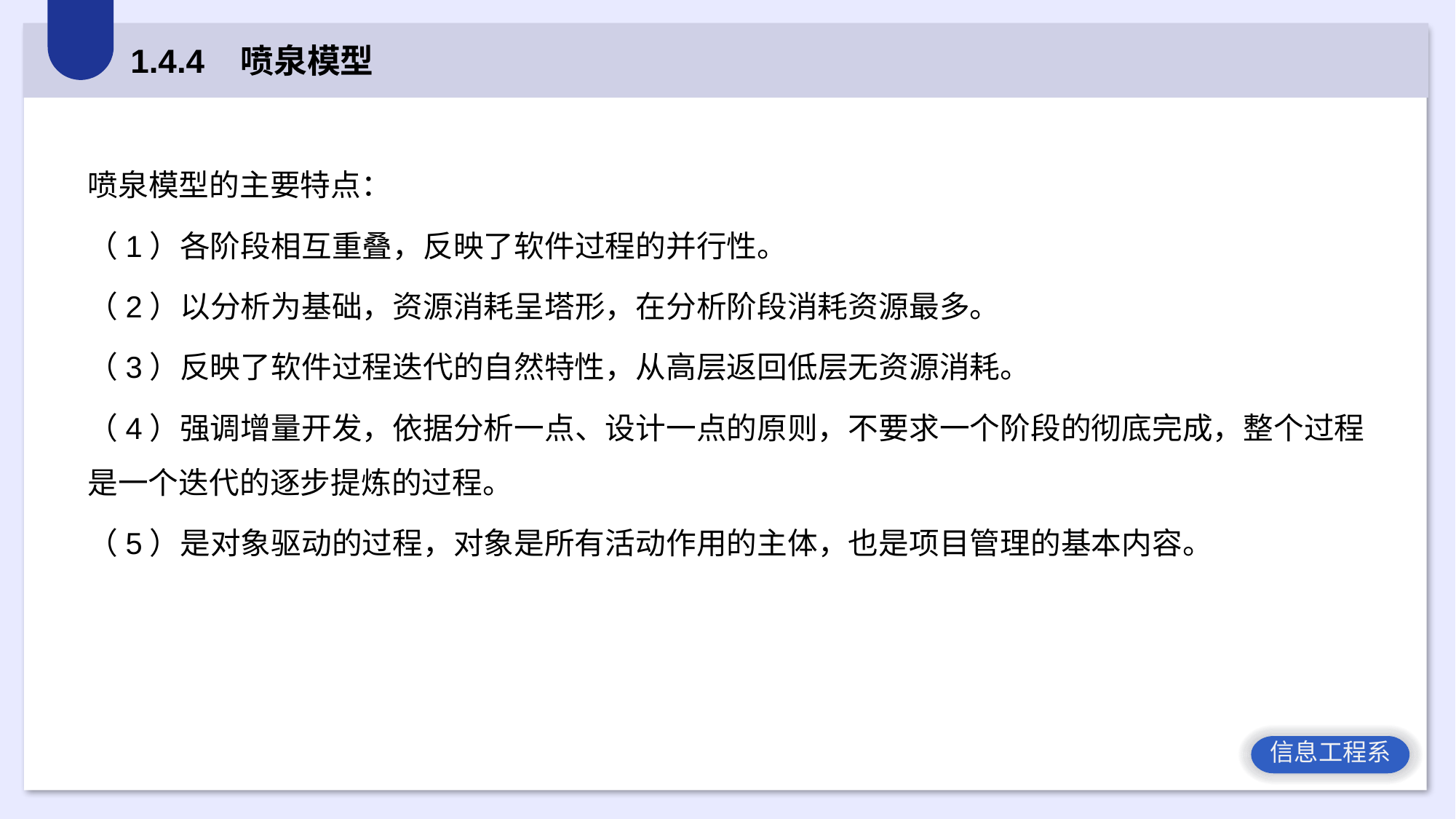

1.4.4   喷泉模型
喷泉模型的主要特点：
（1）各阶段相互重叠，反映了软件过程的并行性。
（2）以分析为基础，资源消耗呈塔形，在分析阶段消耗资源最多。
（3）反映了软件过程迭代的自然特性，从高层返回低层无资源消耗。
（4）强调增量开发，依据分析一点、设计一点的原则，不要求一个阶段的彻底完成，整个过程是一个迭代的逐步提炼的过程。
（5）是对象驱动的过程，对象是所有活动作用的主体，也是项目管理的基本内容。